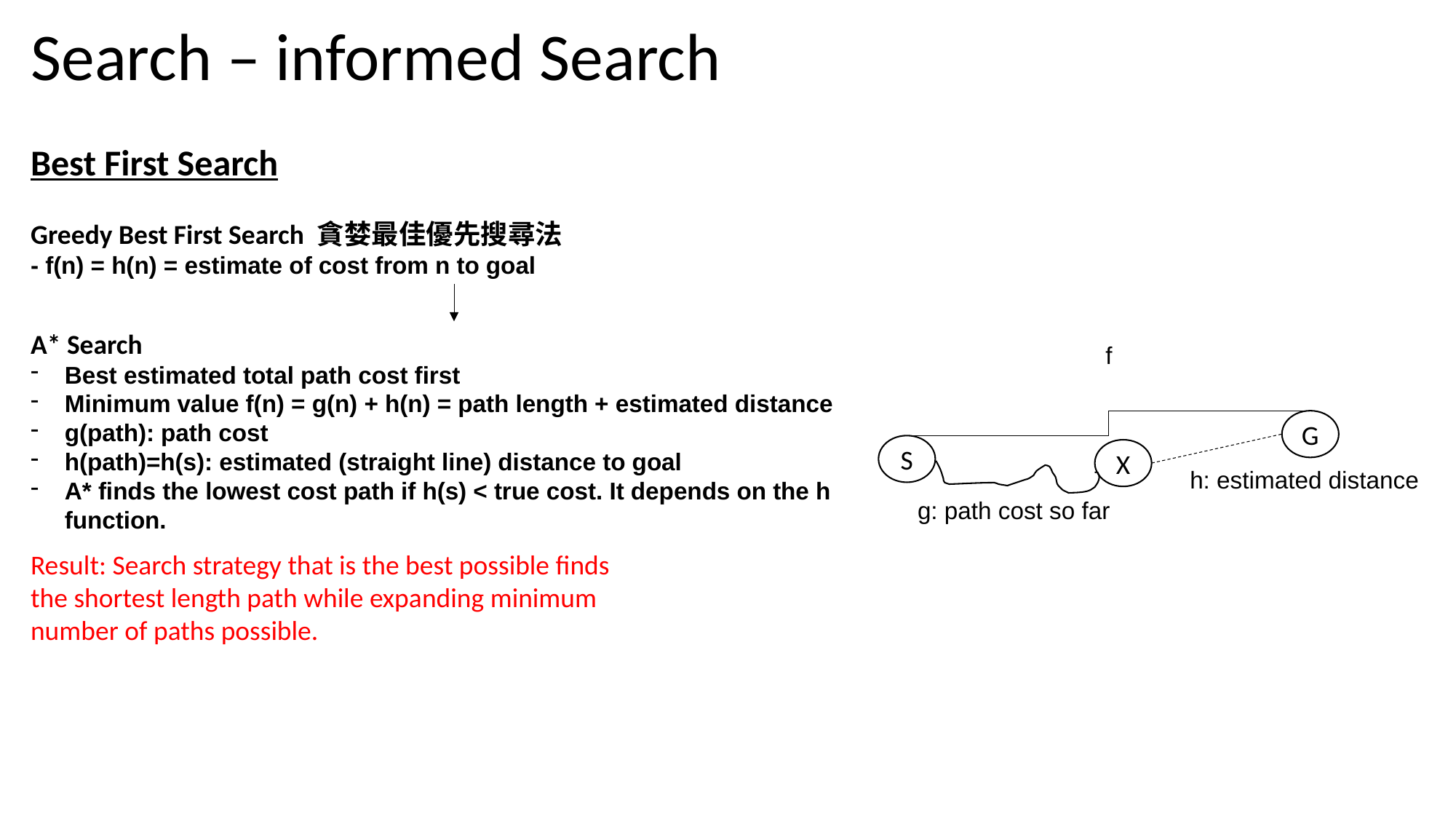

# Search – informed Search
Best First Search
Greedy Best First Search 貪婪最佳優先搜尋法
- f(n) = h(n) = estimate of cost from n to goal
A* Search
Best estimated total path cost first
Minimum value f(n) = g(n) + h(n) = path length + estimated distance
g(path): path cost
h(path)=h(s): estimated (straight line) distance to goal
A* finds the lowest cost path if h(s) < true cost. It depends on the h function.
f
G
S
X
h: estimated distance

g: path cost so far
Result: Search strategy that is the best possible finds the shortest length path while expanding minimum number of paths possible.